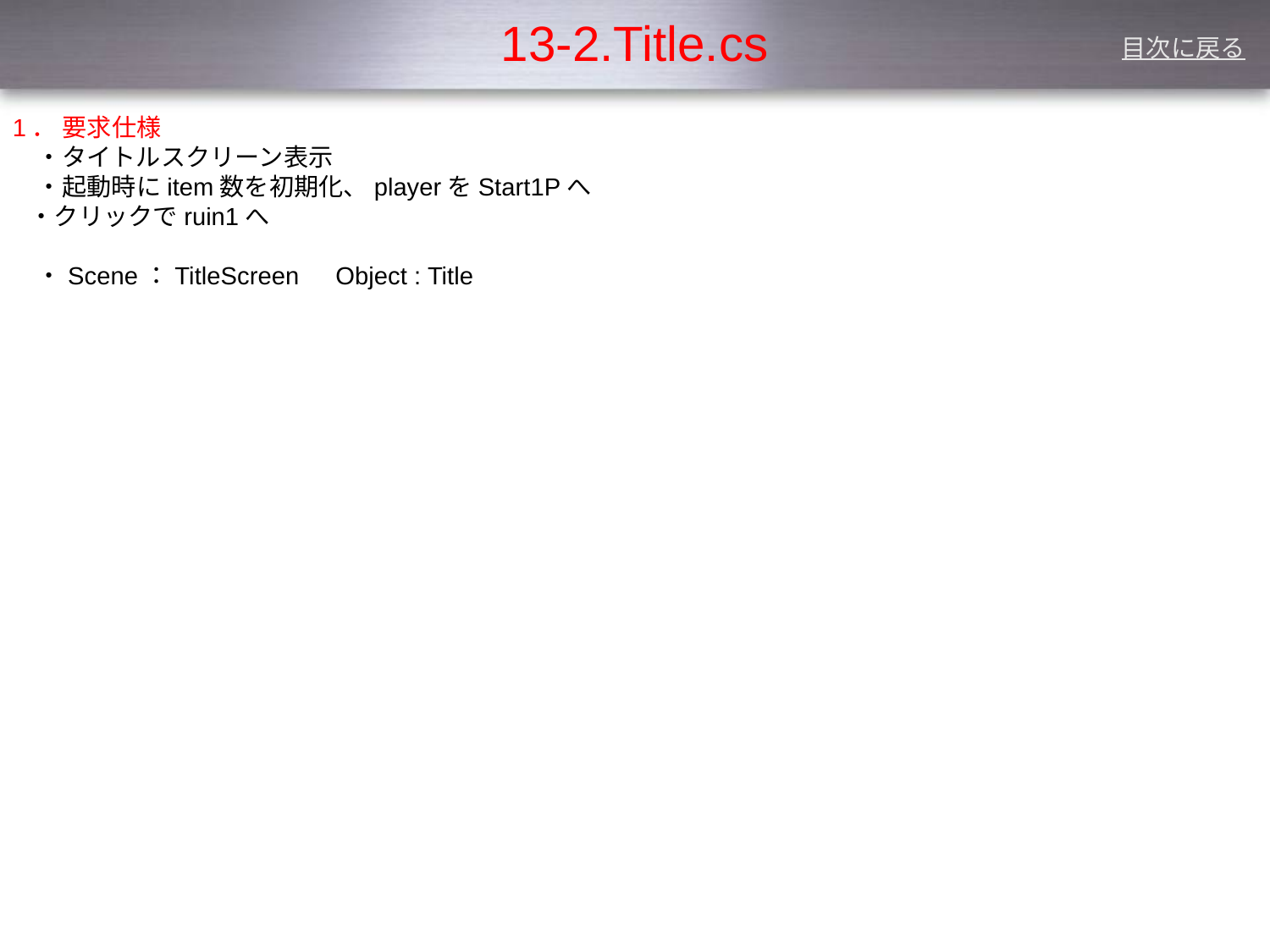

# 13-2.Title.cs
目次に戻る
1． 要求仕様
　・タイトルスクリーン表示
　・起動時にitem数を初期化、playerをStart1Pへ
  ・クリックでruin1へ
　・Scene：TitleScreen　Object : Title